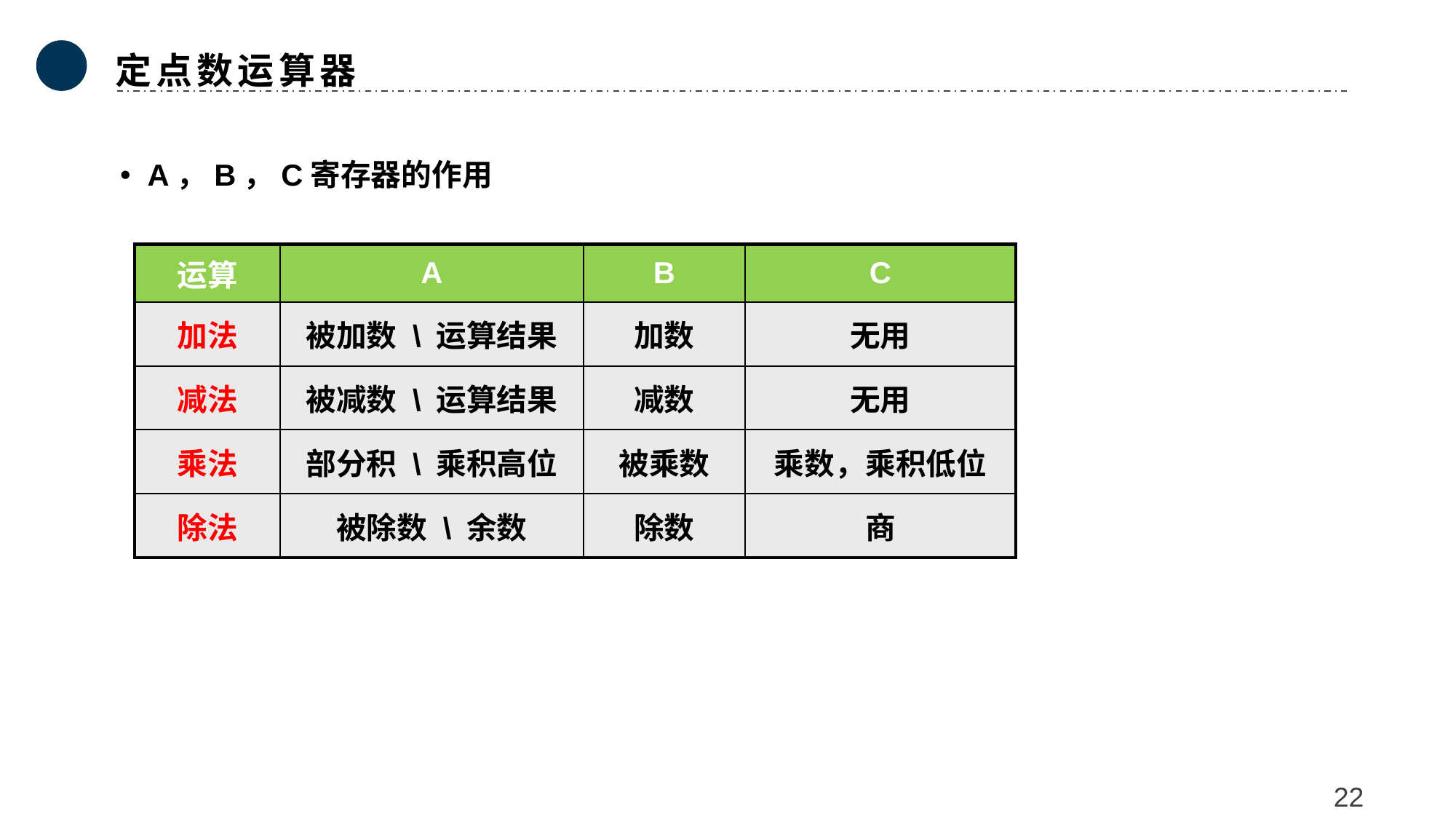

定点数运算器

A，B，C寄存器的作用
| 运算 | A | B | C |
| --- | --- | --- | --- |
| 加法 | 被加数 \ 运算结果 | 加数 | 无用 |
| 减法 | 被减数 \ 运算结果 | 减数 | 无用 |
| 乘法 | 部分积 \ 乘积高位 | 被乘数 | 乘数，乘积低位 |
| 除法 | 被除数 \ 余数 | 除数 | 商 |